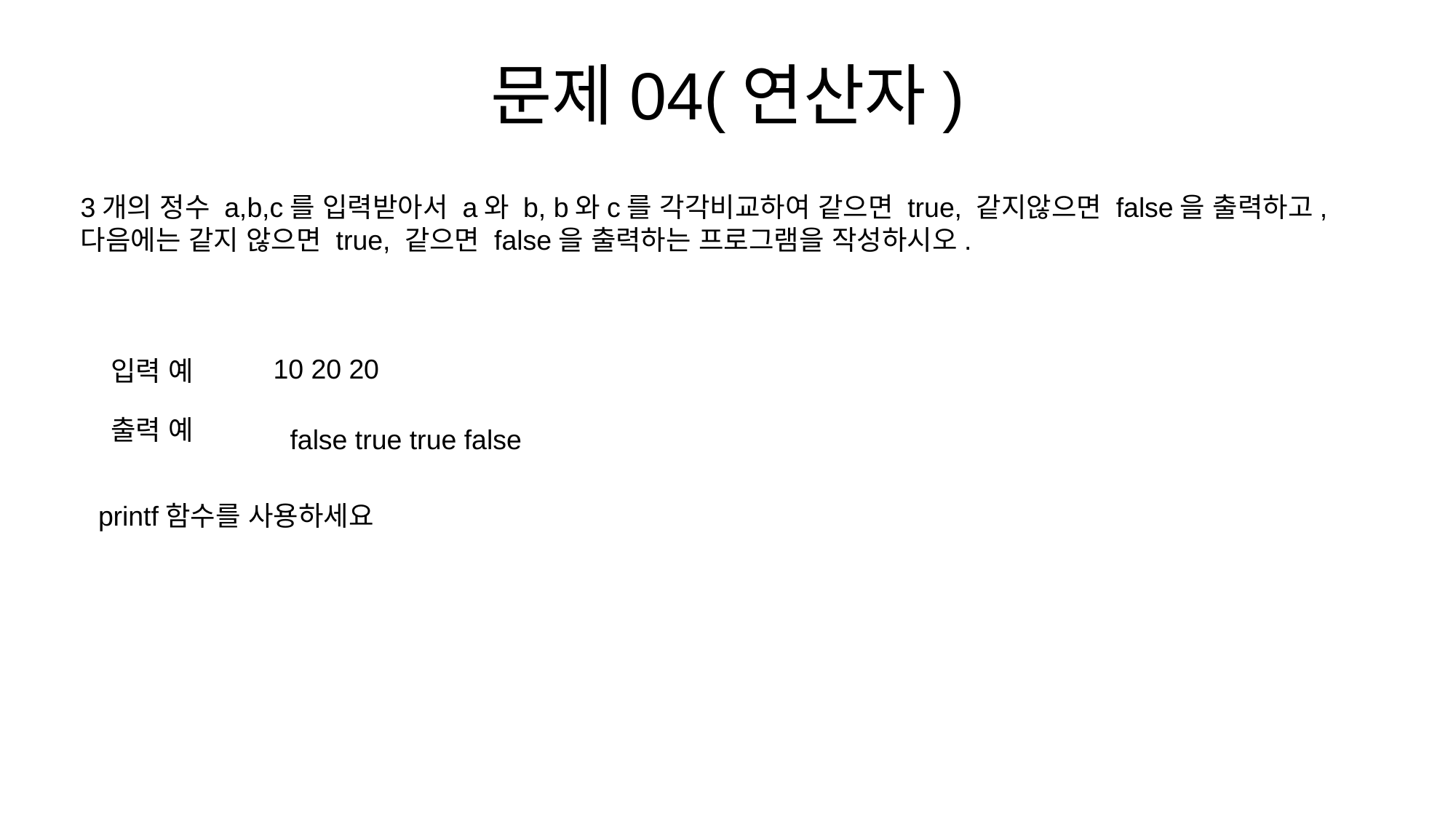

# 문제04(연산자)
3개의 정수 a,b,c를 입력받아서 a와 b, b와c를 각각비교하여 같으면 true, 같지않으면 false을 출력하고,
다음에는 같지 않으면 true, 같으면 false을 출력하는 프로그램을 작성하시오.
10 20 20
입력 예
출력 예
false true true false
printf함수를 사용하세요